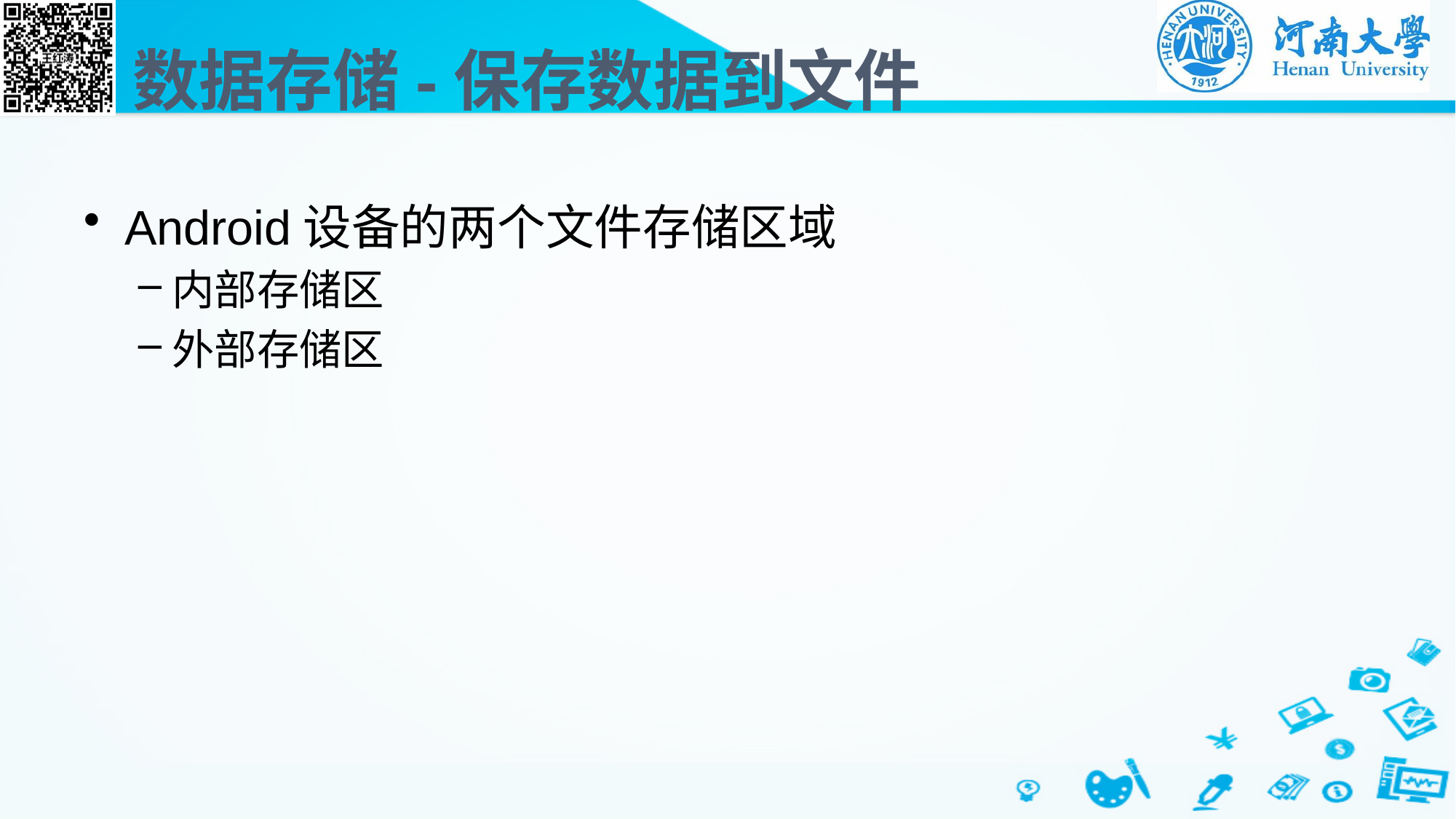

# 数据存储-保存数据到文件
Android设备的两个文件存储区域
内部存储区
外部存储区